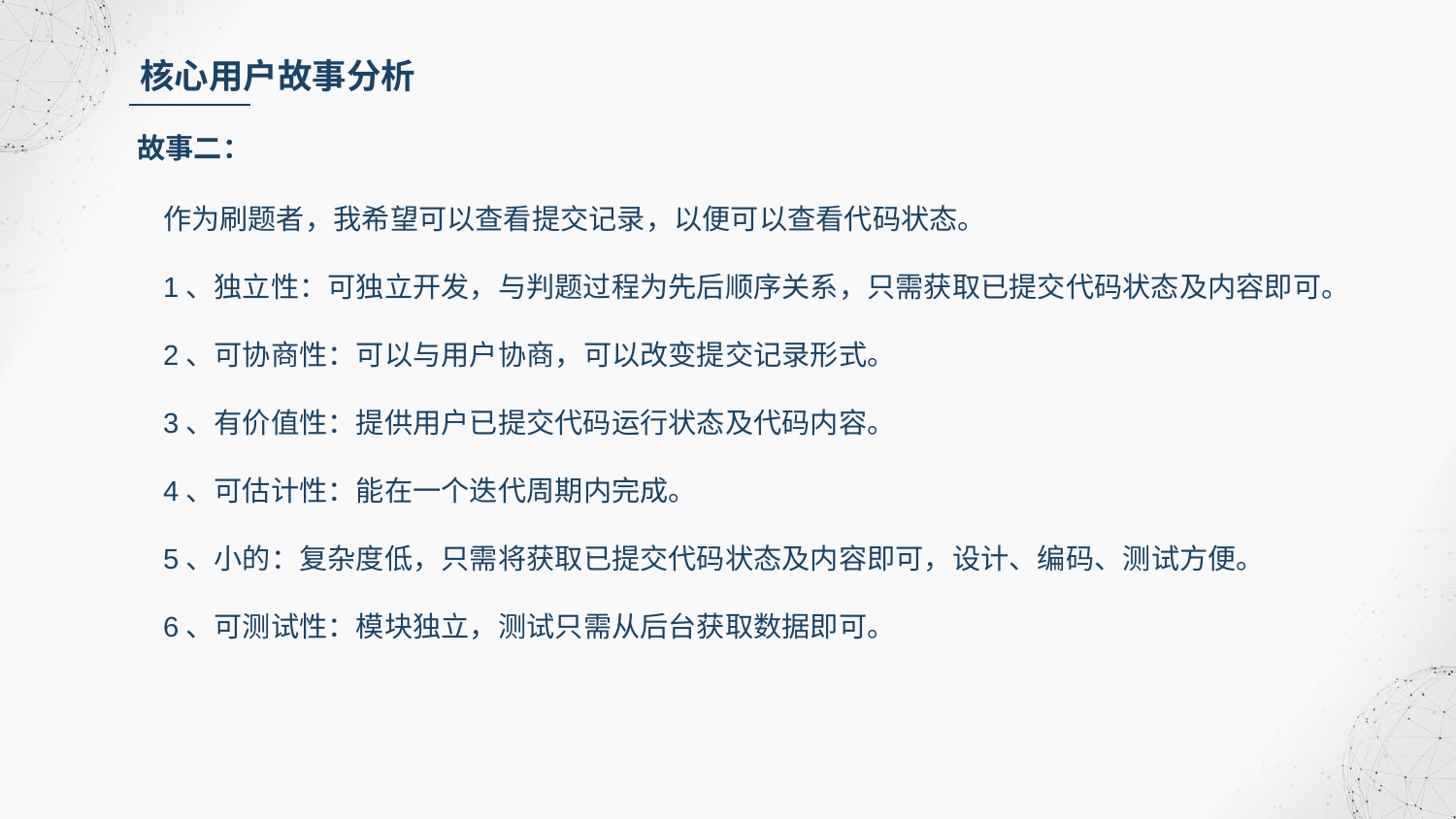

核心用户故事分析
 故事二：
作为刷题者，我希望可以查看提交记录，以便可以查看代码状态。

1、独立性：可独立开发，与判题过程为先后顺序关系，只需获取已提交代码状态及内容即可。

2、可协商性：可以与用户协商，可以改变提交记录形式。

3、有价值性：提供用户已提交代码运行状态及代码内容。

4、可估计性：能在一个迭代周期内完成。

5、小的：复杂度低，只需将获取已提交代码状态及内容即可，设计、编码、测试方便。

6、可测试性：模块独立，测试只需从后台获取数据即可。